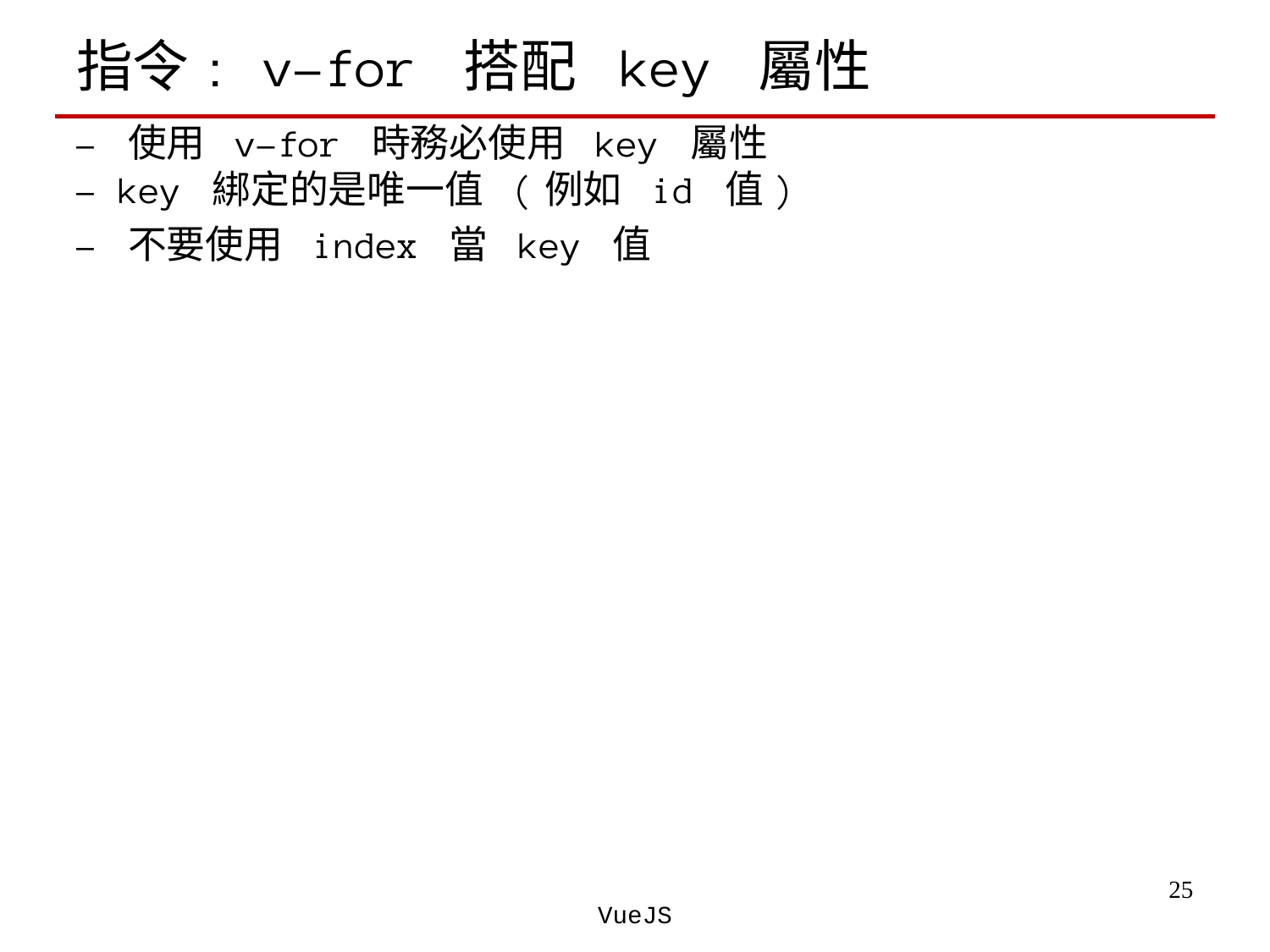

# 指令: v-for 搭配 key 屬性
- 使用 v-for 時務必使用 key 屬性
- key 綁定的是唯一值 (例如 id 值)
- 不要使用 index 當 key 值
25
VueJS